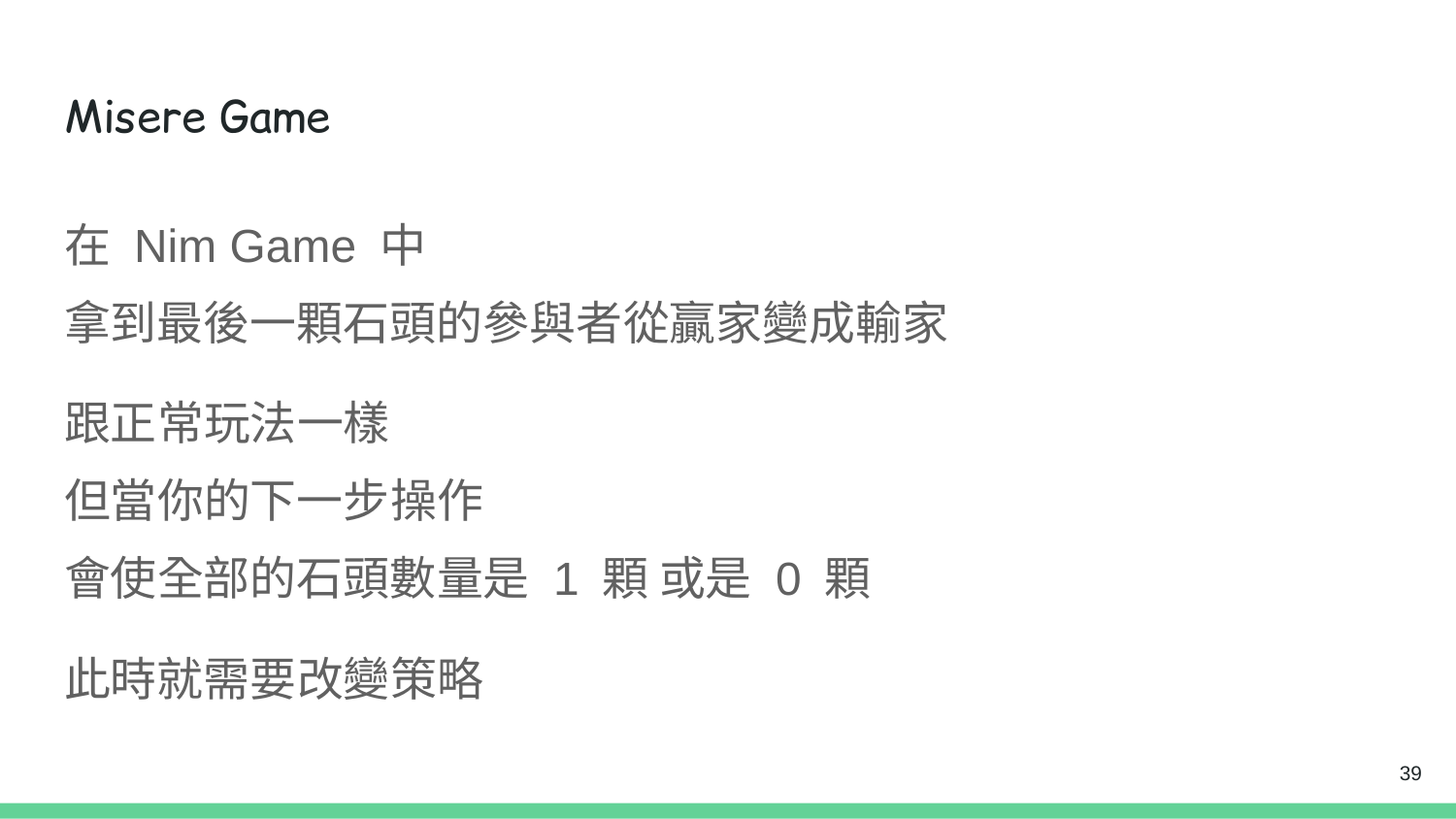

# Misere Game
在 Nim Game 中
拿到最後一顆石頭的參與者從贏家變成輸家
跟正常玩法一樣
但當你的下一步操作
會使全部的石頭數量是 1 顆 或是 0 顆
此時就需要改變策略
39